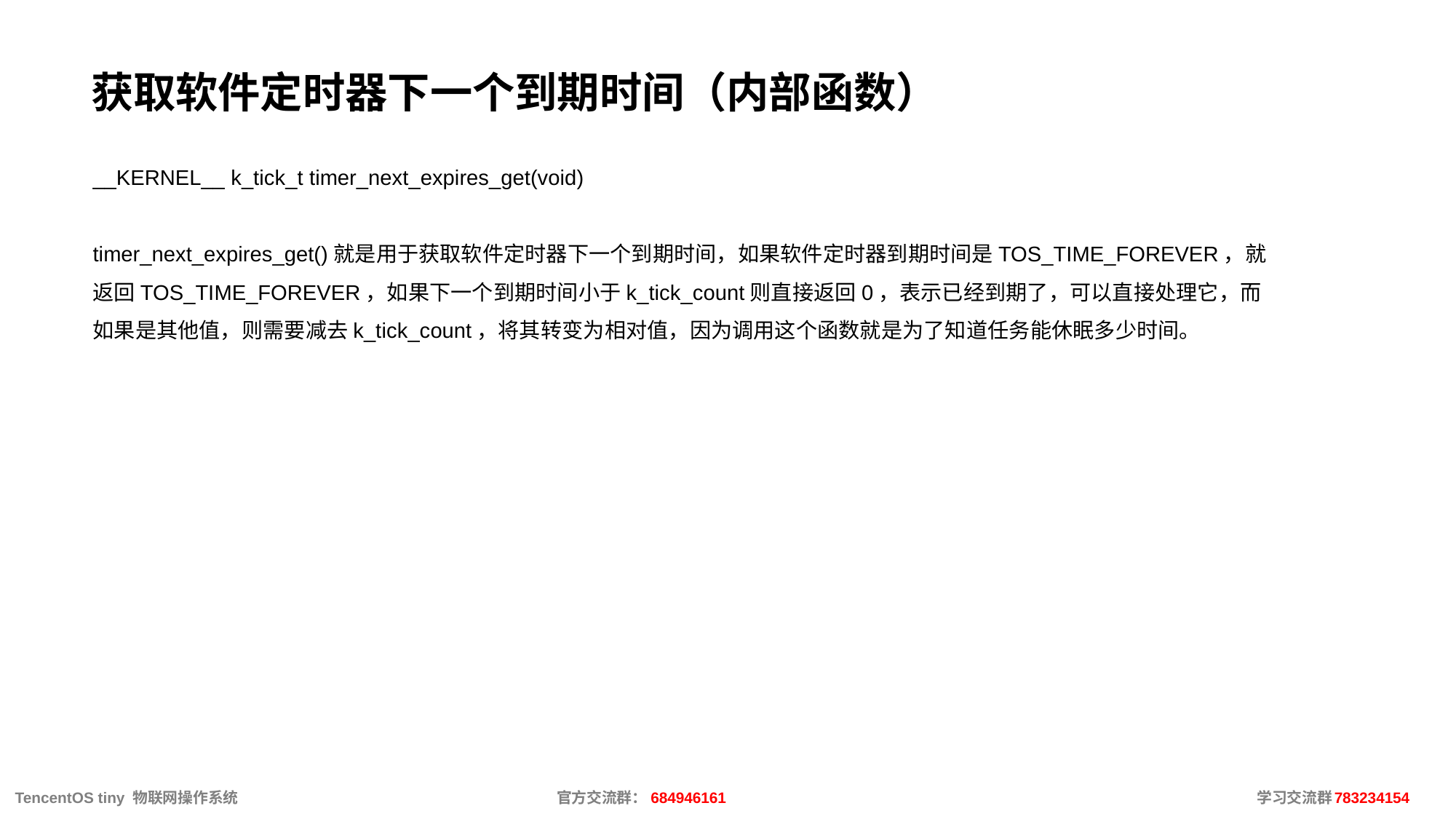

# 获取软件定时器下一个到期时间（内部函数）
__KERNEL__ k_tick_t timer_next_expires_get(void)

timer_next_expires_get()就是用于获取软件定时器下一个到期时间，如果软件定时器到期时间是TOS_TIME_FOREVER，就返回TOS_TIME_FOREVER，如果下一个到期时间小于k_tick_count则直接返回0，表示已经到期了，可以直接处理它，而如果是其他值，则需要减去k_tick_count，将其转变为相对值，因为调用这个函数就是为了知道任务能休眠多少时间。

 TencentOS tiny 物联网操作系统			官方交流群：684946161					          学习交流群：783234154